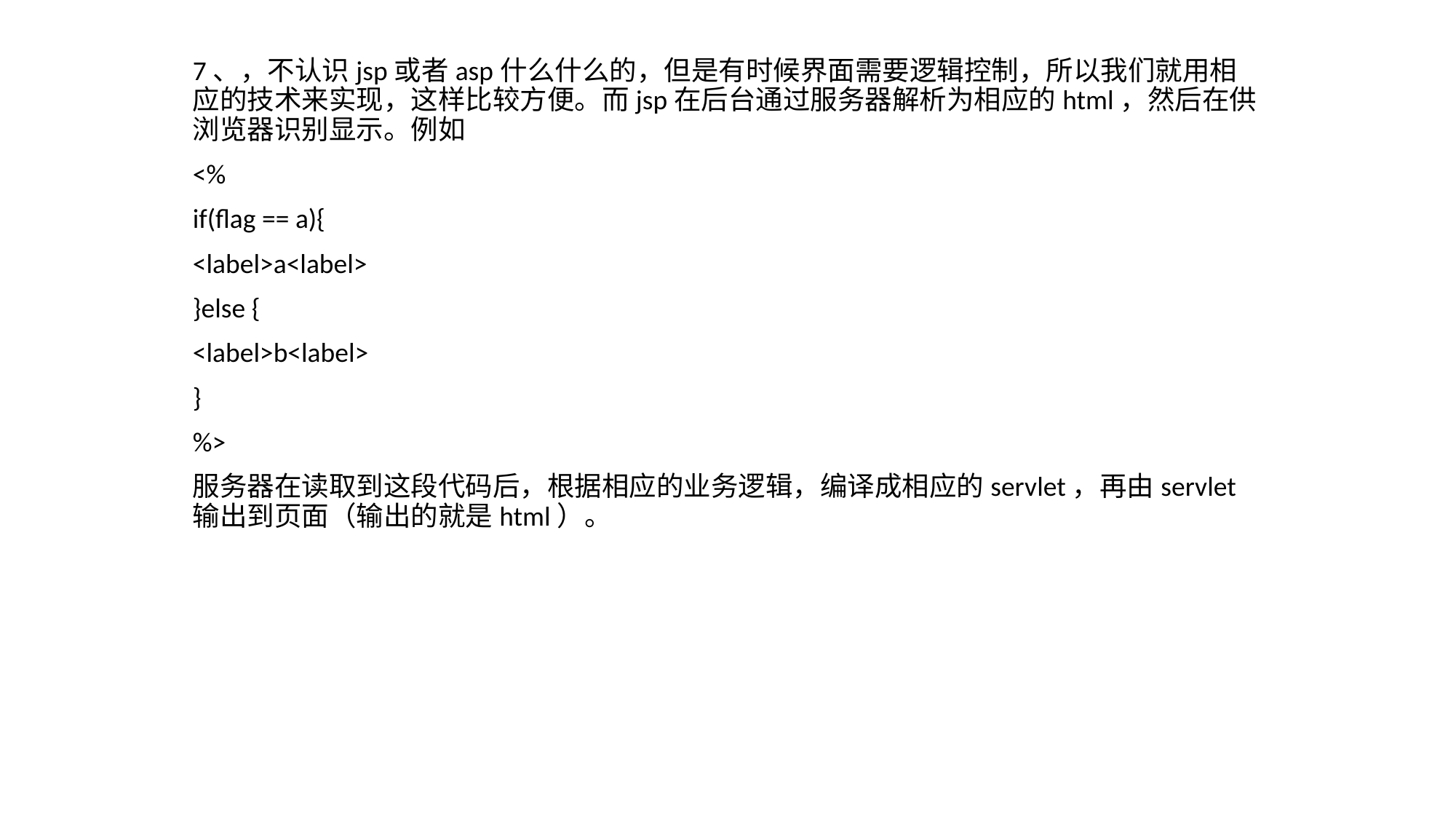

7、，不认识jsp或者asp什么什么的，但是有时候界面需要逻辑控制，所以我们就用相应的技术来实现，这样比较方便。而jsp在后台通过服务器解析为相应的html，然后在供浏览器识别显示。例如
<%
if(flag == a){
<label>a<label>
}else {
<label>b<label>
}
%>
服务器在读取到这段代码后，根据相应的业务逻辑，编译成相应的servlet，再由servlet输出到页面（输出的就是html）。